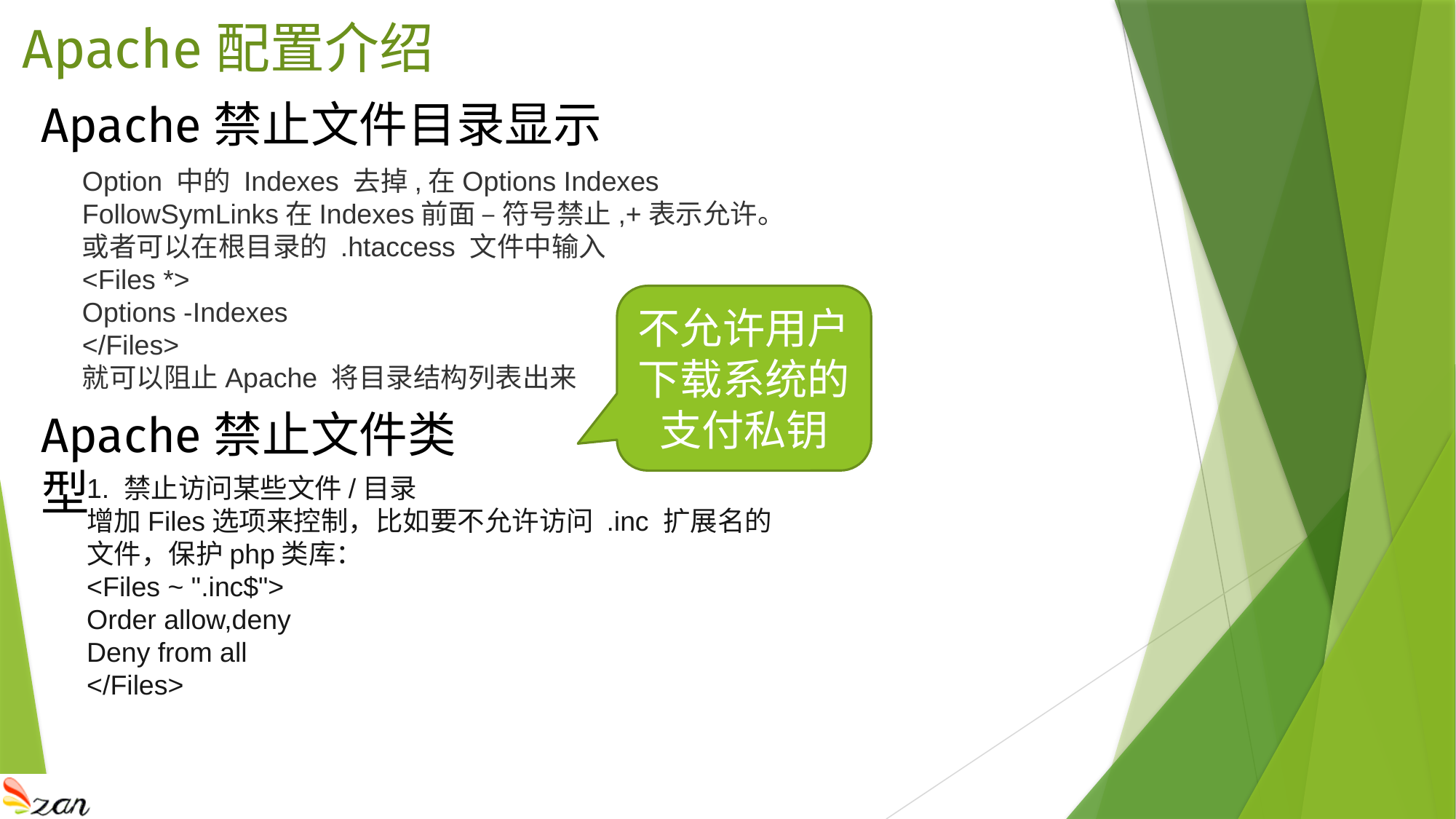

# Apache配置介绍
Apache禁止文件目录显示
Option 中的 Indexes 去掉,在Options Indexes FollowSymLinks在Indexes前面 – 符号禁止,+表示允许。
或者可以在根目录的 .htaccess 文件中输入
<Files *> 
Options -Indexes 
</Files> 
就可以阻止Apache 将目录结构列表出来
不允许用户下载系统的支付私钥
Apache禁止文件类型
1. 禁止访问某些文件/目录
增加Files选项来控制，比如要不允许访问 .inc 扩展名的文件，保护php类库：
<Files ~ ".inc$">
Order allow,deny
Deny from all
</Files>